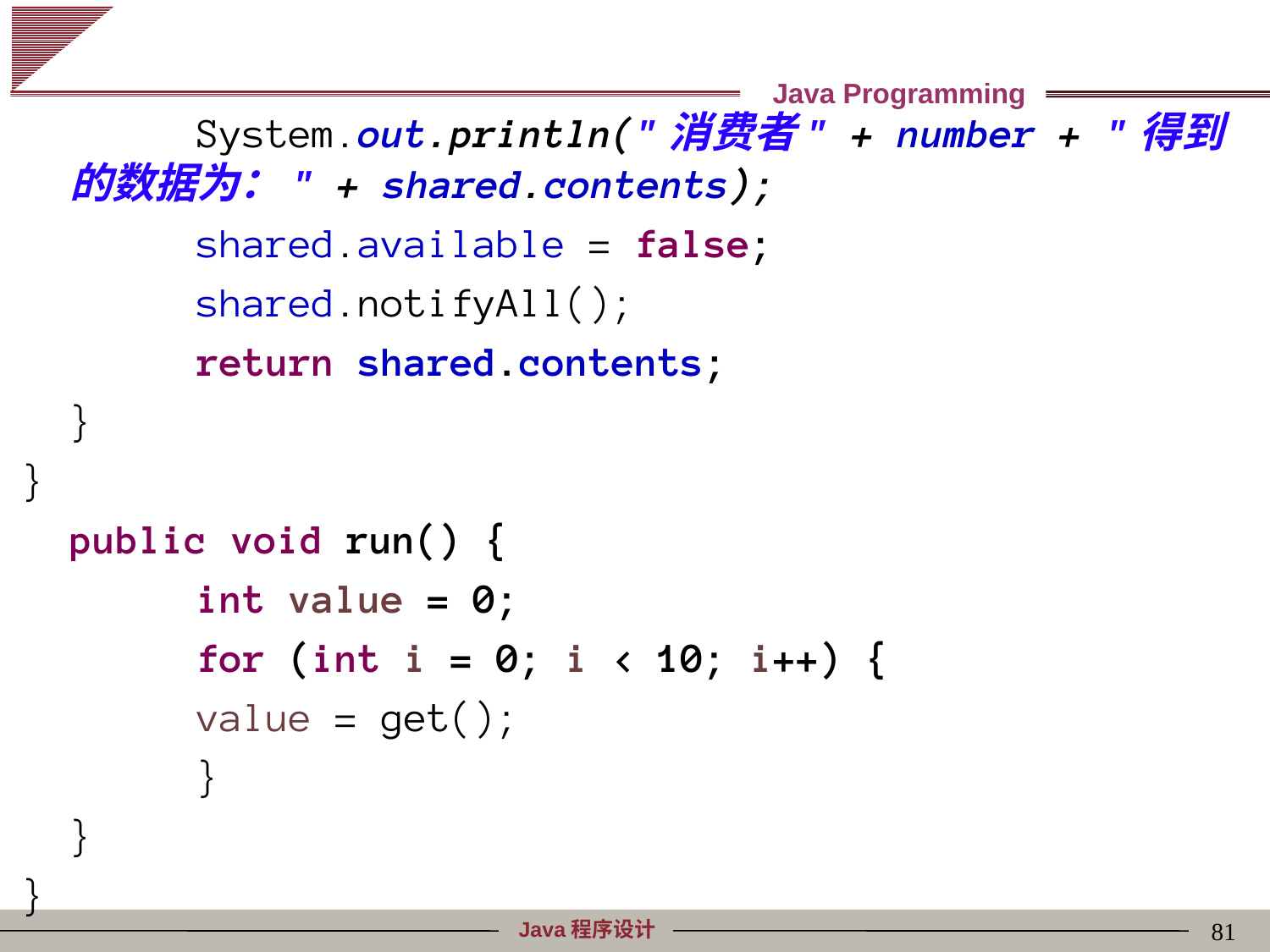

#
		System.out.println("消费者" + number + "得到的数据为：" + shared.contents);
		shared.available = false;
		shared.notifyAll();
		return shared.contents;
	}
}
	public void run() {
		int value = 0;
		for (int i = 0; i < 10; i++) {
		value = get();
		}
	}
}